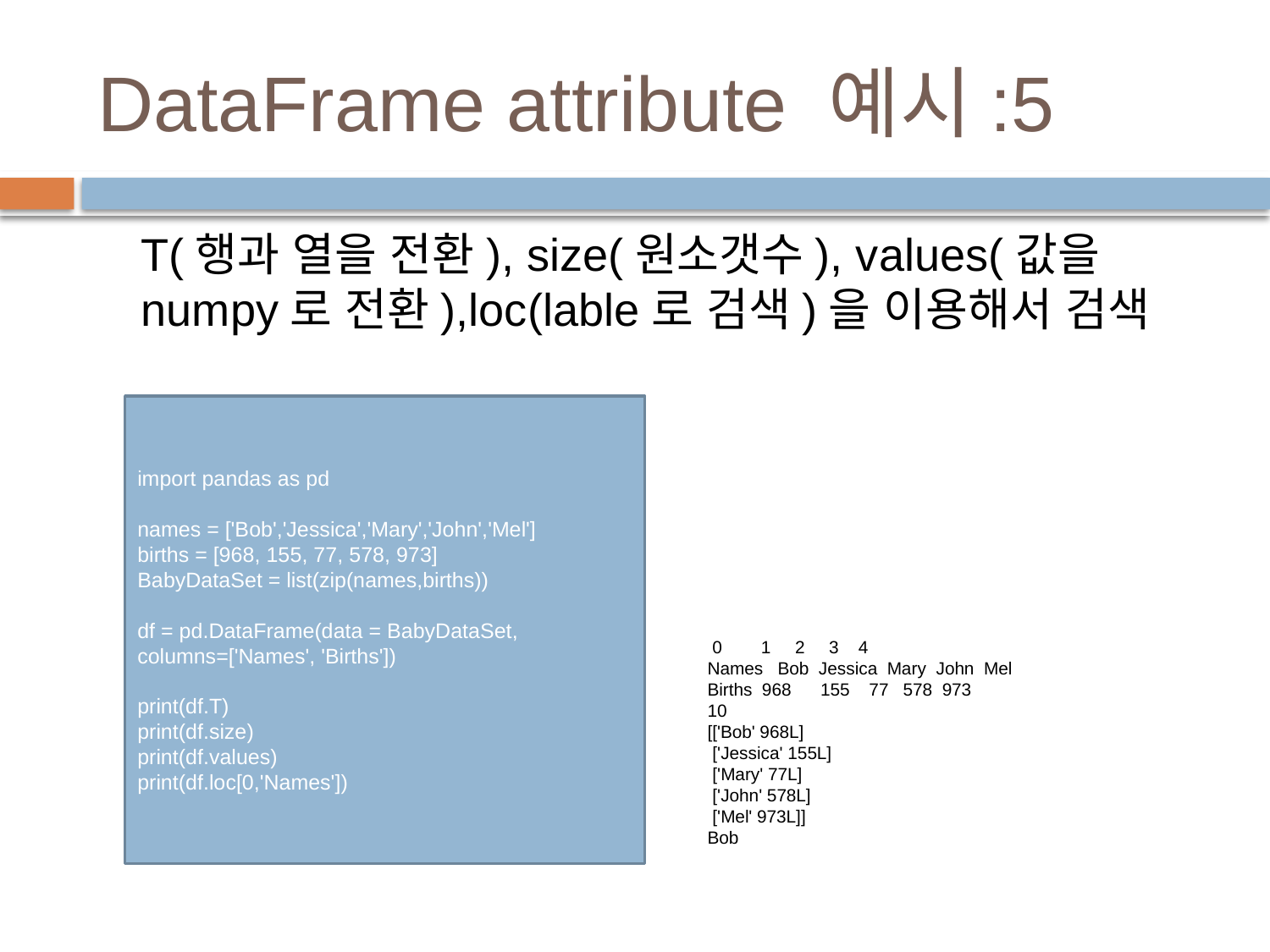

# DataFrame attribute 예시:5
T(행과 열을 전환), size(원소갯수), values(값을numpy로 전환),loc(lable로 검색)을 이용해서 검색
import pandas as pd

names = ['Bob','Jessica','Mary','John','Mel']
births = [968, 155, 77, 578, 973]
BabyDataSet = list(zip(names,births))

df = pd.DataFrame(data = BabyDataSet, columns=['Names', 'Births'])

print(df.T)
print(df.size)
print(df.values)
print(df.loc[0,'Names'])
 0        1     2     3    4
Names   Bob  Jessica  Mary  John  Mel
Births  968      155    77   578  973
10
[['Bob' 968L]
 ['Jessica' 155L]
 ['Mary' 77L]
 ['John' 578L]
 ['Mel' 973L]]
Bob